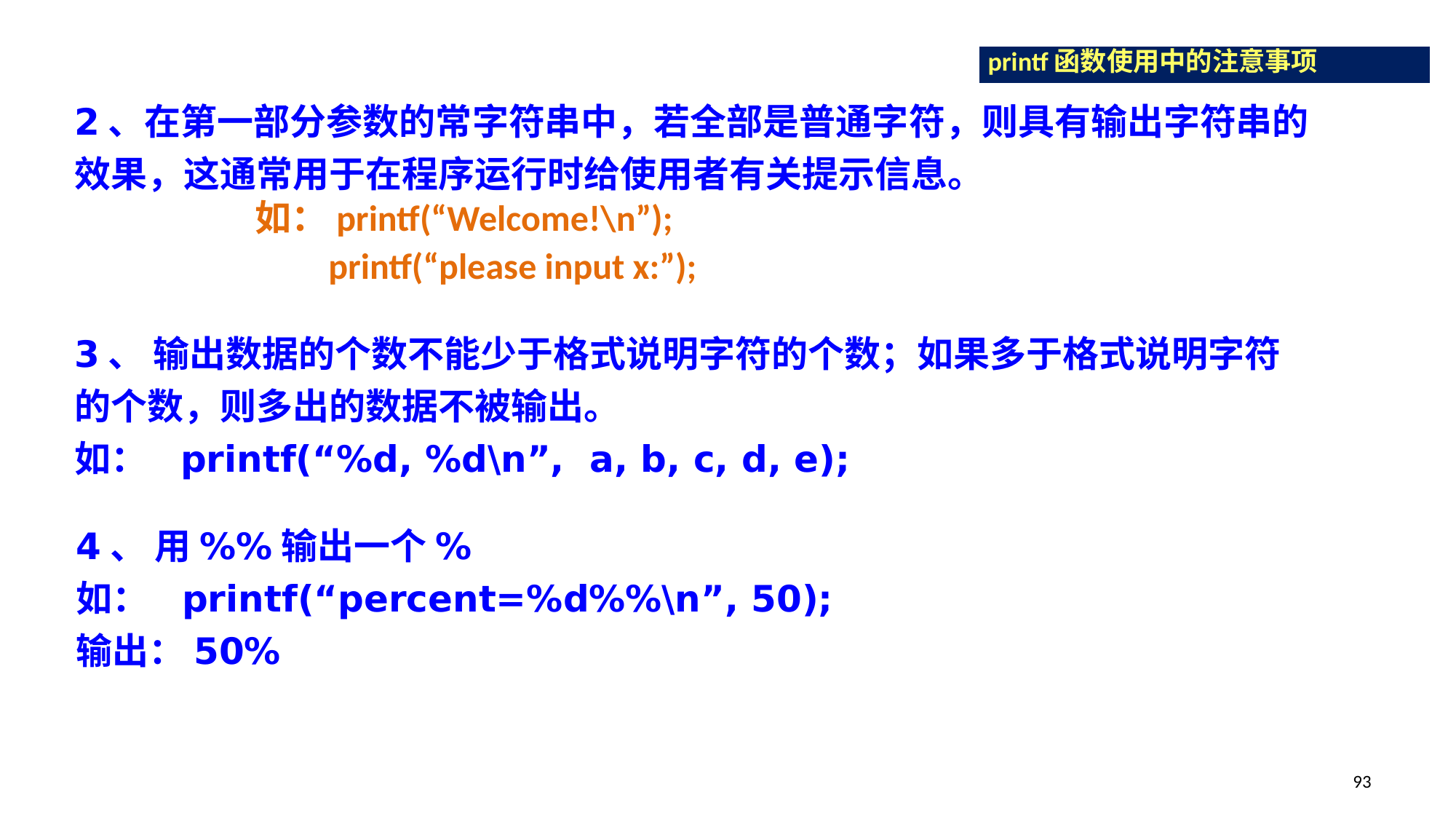

printf函数使用中的注意事项
2、在第一部分参数的常字符串中，若全部是普通字符，则具有输出字符串的效果，这通常用于在程序运行时给使用者有关提示信息。
如：printf(“Welcome!\n”);
         printf(“please input x:”);
3、 输出数据的个数不能少于格式说明字符的个数；如果多于格式说明字符的个数，则多出的数据不被输出。
如：   printf(“%d, %d\n”,  a, b, c, d, e);
4、 用%%输出一个%
如：   printf(“percent=%d%%\n”, 50);
输出：50%
93